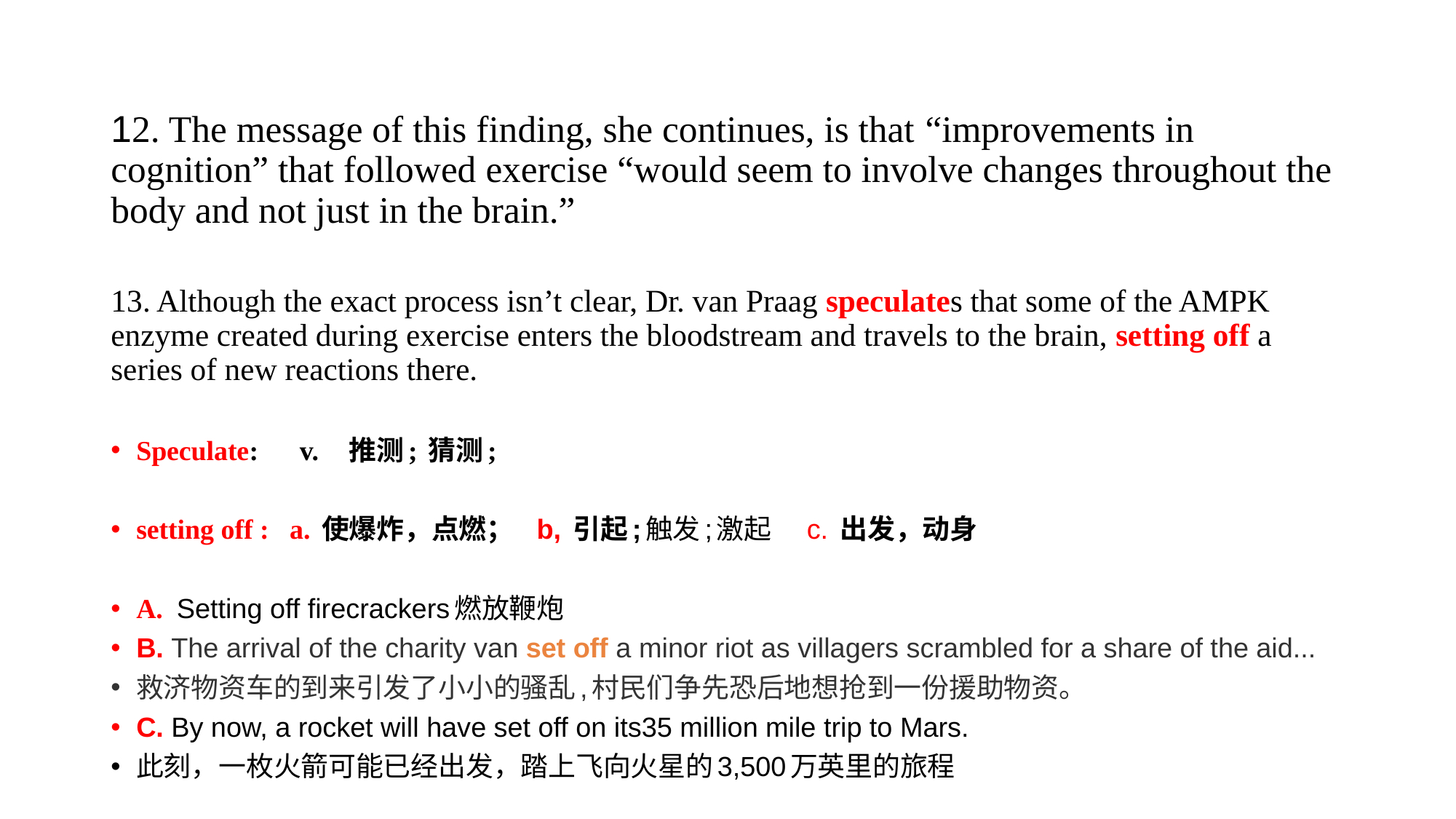

#
12. The message of this finding, she continues, is that “improvements in cognition” that followed exercise “would seem to involve changes throughout the body and not just in the brain.”

13. Although the exact process isn’t clear, Dr. van Praag speculates that some of the AMPK enzyme created during exercise enters the bloodstream and travels to the brain, setting off a series of new reactions there.

Speculate:      v.	推测; 猜测;

setting off :   a. 使爆炸，点燃；   b, 引起;触发;激起     c. 出发，动身

A.  Setting off firecrackers燃放鞭炮
B. The arrival of the charity van set off a minor riot as villagers scrambled for a share of the aid...
救济物资车的到来引发了小小的骚乱,村民们争先恐后地想抢到一份援助物资。
C. By now, a rocket will have set off on its35 million mile trip to Mars.
此刻，一枚火箭可能已经出发，踏上飞向火星的3,500万英里的旅程